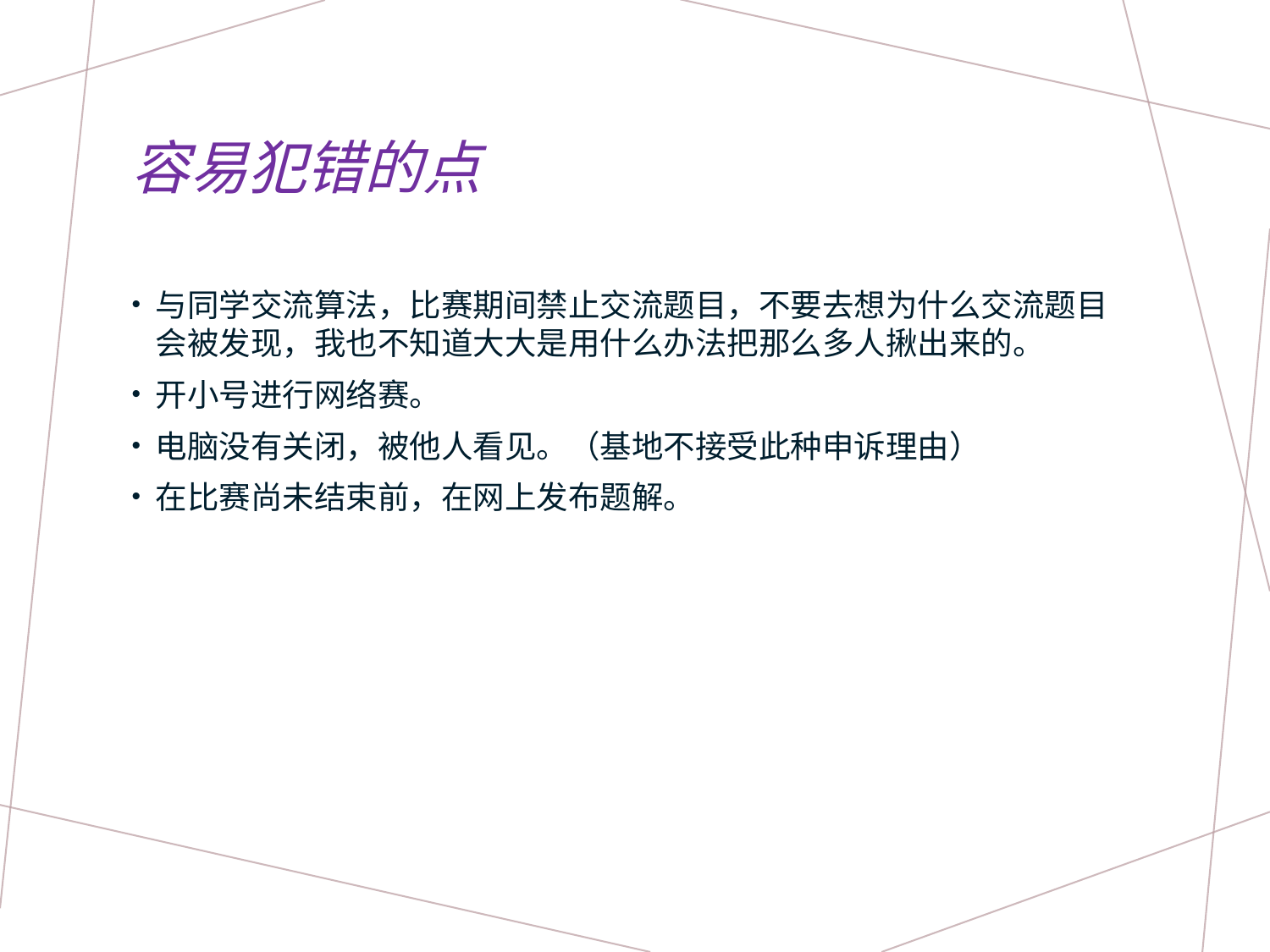

# 容易犯错的点
与同学交流算法，比赛期间禁止交流题目，不要去想为什么交流题目会被发现，我也不知道大大是用什么办法把那么多人揪出来的。
开小号进行网络赛。
电脑没有关闭，被他人看见。（基地不接受此种申诉理由）
在比赛尚未结束前，在网上发布题解。